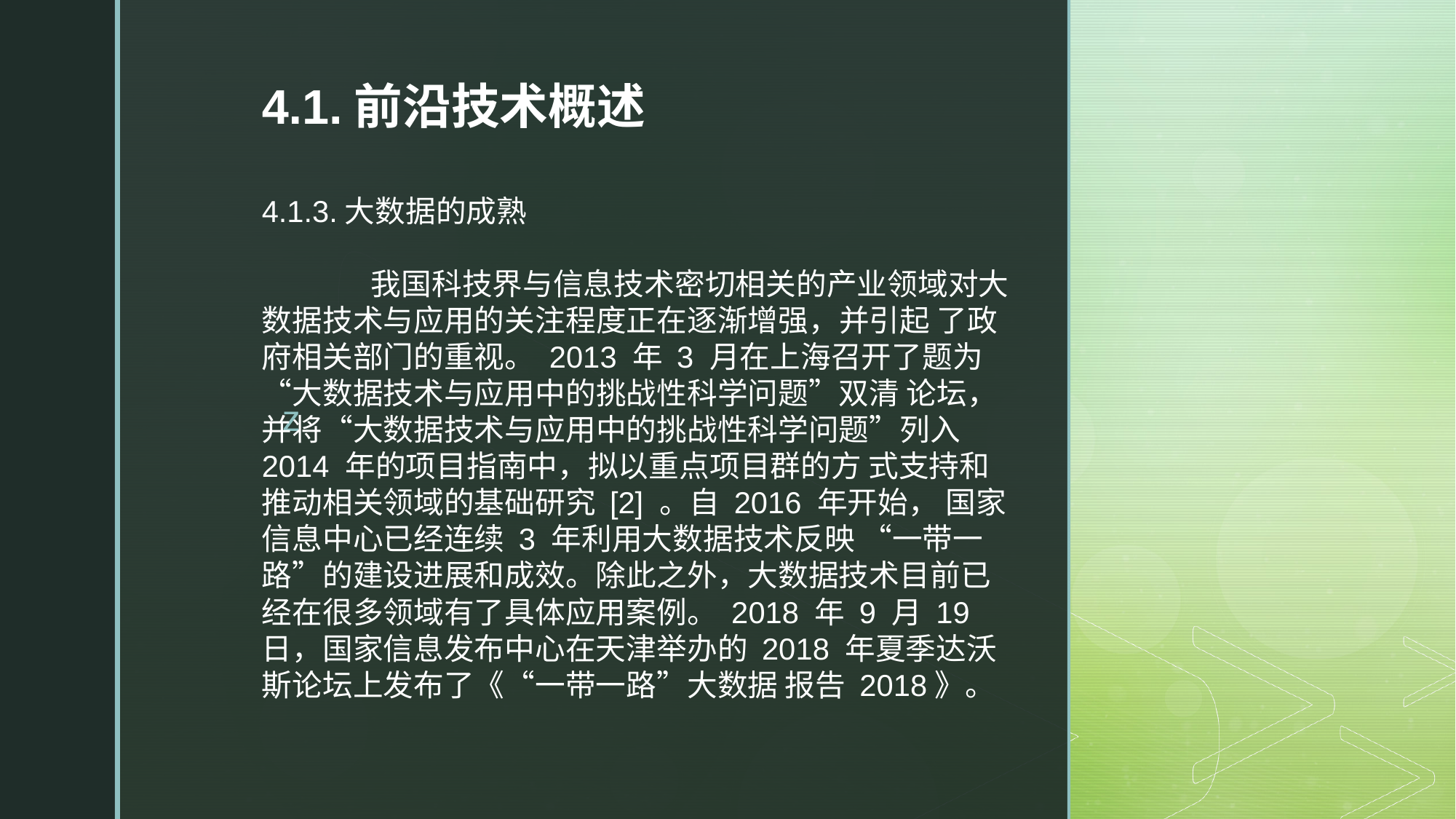

4.1.前沿技术概述

4.1.3.大数据的成熟

​	我国科技界与信息技术密切相关的产业领域对大数据技术与应用的关注程度正在逐渐增强，并引起 了政府相关部门的重视。 2013 年 3 月在上海召开了题为“大数据技术与应用中的挑战性科学问题”双清 论坛，并将“大数据技术与应用中的挑战性科学问题”列入 2014 年的项目指南中，拟以重点项目群的方 式支持和推动相关领域的基础研究 [2] 。自 2016 年开始， 国家信息中心已经连续 3 年利用大数据技术反映 “一带一路”的建设进展和成效。除此之外，大数据技术目前已经在很多领域有了具体应用案例。 2018 年 9 月 19 日，国家信息发布中心在天津举办的 2018 年夏季达沃斯论坛上发布了《“一带一路”大数据 报告 2018》。